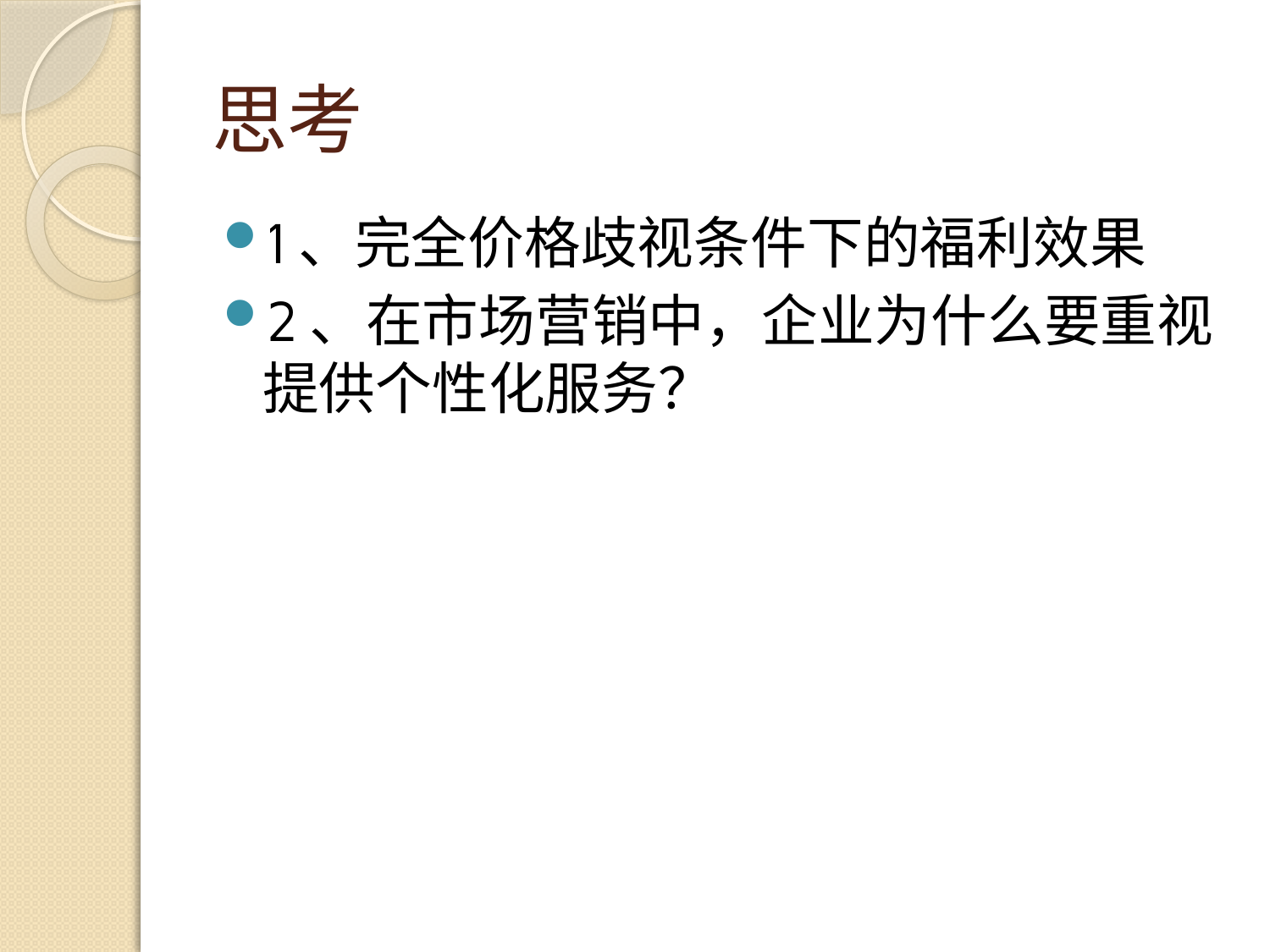

# 思考
1、完全价格歧视条件下的福利效果
2、在市场营销中，企业为什么要重视提供个性化服务？